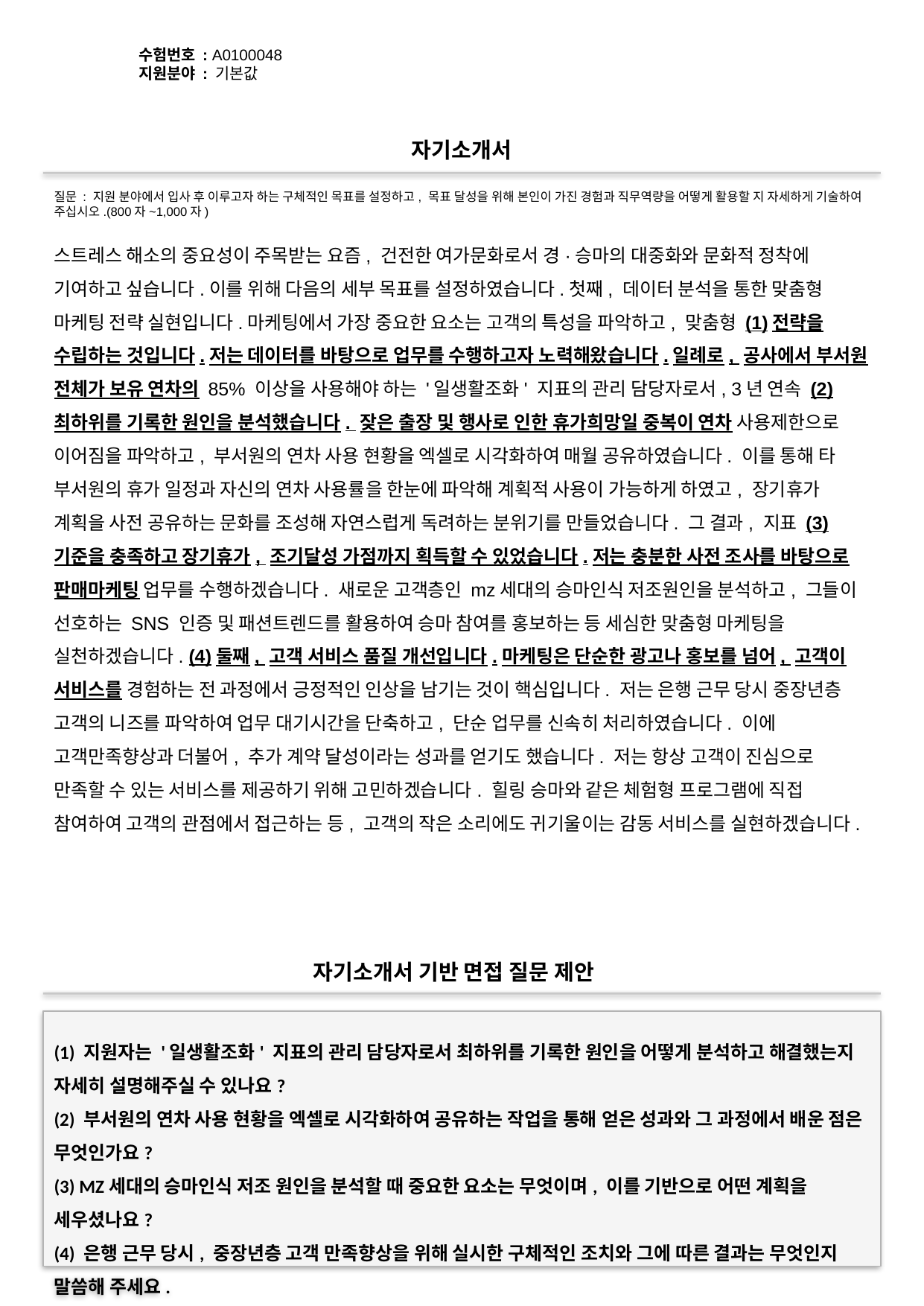

수험번호 : A0100048
지원분야 : 기본값
#

자기소개서

질문 : 지원 분야에서 입사 후 이루고자 하는 구체적인 목표를 설정하고, 목표 달성을 위해 본인이 가진 경험과 직무역량을 어떻게 활용할 지 자세하게 기술하여 주십시오.(800자~1,000자)

스트레스 해소의 중요성이 주목받는 요즘, 건전한 여가문화로서 경·승마의 대중화와 문화적 정착에 기여하고 싶습니다.이를 위해 다음의 세부 목표를 설정하였습니다.첫째, 데이터 분석을 통한 맞춤형 마케팅 전략 실현입니다.마케팅에서 가장 중요한 요소는 고객의 특성을 파악하고, 맞춤형 (1)전략을 수립하는 것입니다.저는 데이터를 바탕으로 업무를 수행하고자 노력해왔습니다.일례로, 공사에서 부서원 전체가 보유 연차의 85% 이상을 사용해야 하는 '일생활조화' 지표의 관리 담당자로서, 3년 연속 (2)최하위를 기록한 원인을 분석했습니다. 잦은 출장 및 행사로 인한 휴가희망일 중복이 연차 사용제한으로 이어짐을 파악하고, 부서원의 연차 사용 현황을 엑셀로 시각화하여 매월 공유하였습니다. 이를 통해 타 부서원의 휴가 일정과 자신의 연차 사용률을 한눈에 파악해 계획적 사용이 가능하게 하였고, 장기휴가 계획을 사전 공유하는 문화를 조성해 자연스럽게 독려하는 분위기를 만들었습니다. 그 결과, 지표 (3)기준을 충족하고 장기휴가, 조기달성 가점까지 획득할 수 있었습니다.저는 충분한 사전 조사를 바탕으로 판매마케팅 업무를 수행하겠습니다. 새로운 고객층인 mz세대의 승마인식 저조원인을 분석하고, 그들이 선호하는 SNS 인증 및 패션트렌드를 활용하여 승마 참여를 홍보하는 등 세심한 맞춤형 마케팅을 실천하겠습니다. (4)둘째, 고객 서비스 품질 개선입니다.마케팅은 단순한 광고나 홍보를 넘어, 고객이 서비스를 경험하는 전 과정에서 긍정적인 인상을 남기는 것이 핵심입니다. 저는 은행 근무 당시 중장년층 고객의 니즈를 파악하여 업무 대기시간을 단축하고, 단순 업무를 신속히 처리하였습니다. 이에 고객만족향상과 더불어, 추가 계약 달성이라는 성과를 얻기도 했습니다. 저는 항상 고객이 진심으로 만족할 수 있는 서비스를 제공하기 위해 고민하겠습니다. 힐링 승마와 같은 체험형 프로그램에 직접 참여하여 고객의 관점에서 접근하는 등, 고객의 작은 소리에도 귀기울이는 감동 서비스를 실현하겠습니다.

자기소개서 기반 면접 질문 제안

(1) 지원자는 '일생활조화' 지표의 관리 담당자로서 최하위를 기록한 원인을 어떻게 분석하고 해결했는지 자세히 설명해주실 수 있나요?
(2) 부서원의 연차 사용 현황을 엑셀로 시각화하여 공유하는 작업을 통해 얻은 성과와 그 과정에서 배운 점은 무엇인가요?
(3) MZ세대의 승마인식 저조 원인을 분석할 때 중요한 요소는 무엇이며, 이를 기반으로 어떤 계획을 세우셨나요?
(4) 은행 근무 당시, 중장년층 고객 만족향상을 위해 실시한 구체적인 조치와 그에 따른 결과는 무엇인지 말씀해 주세요.